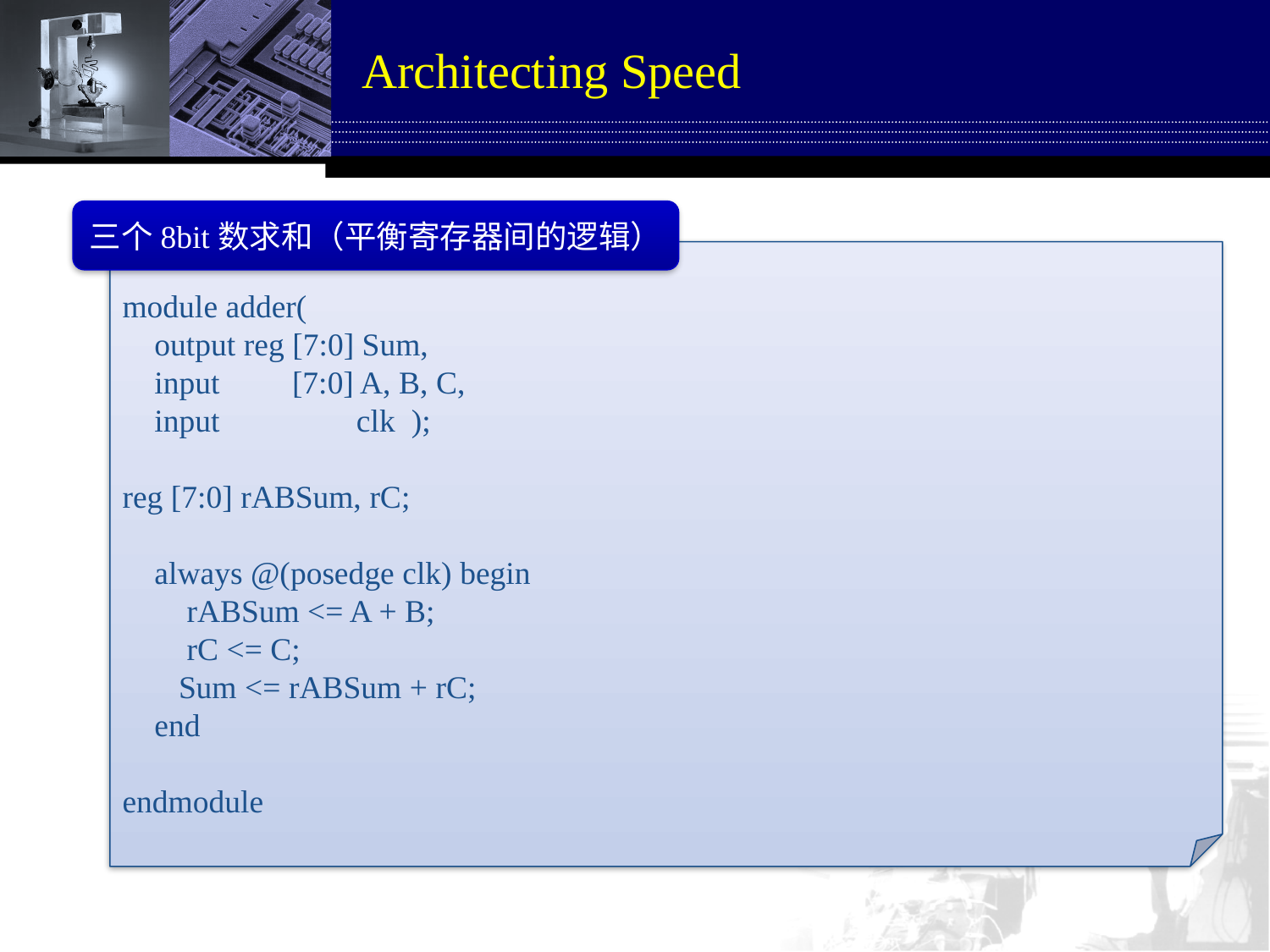

# Architecting Speed

三个8bit数求和（平衡寄存器间的逻辑）

module adder(
    output reg [7:0] Sum,
    input         [7:0] A, B, C,
    input                 clk  );

reg [7:0] rABSum, rC;

    always @(posedge clk) begin
        rABSum <= A + B;
        rC <= C;
       Sum <= rABSum + rC;
    end

endmodule